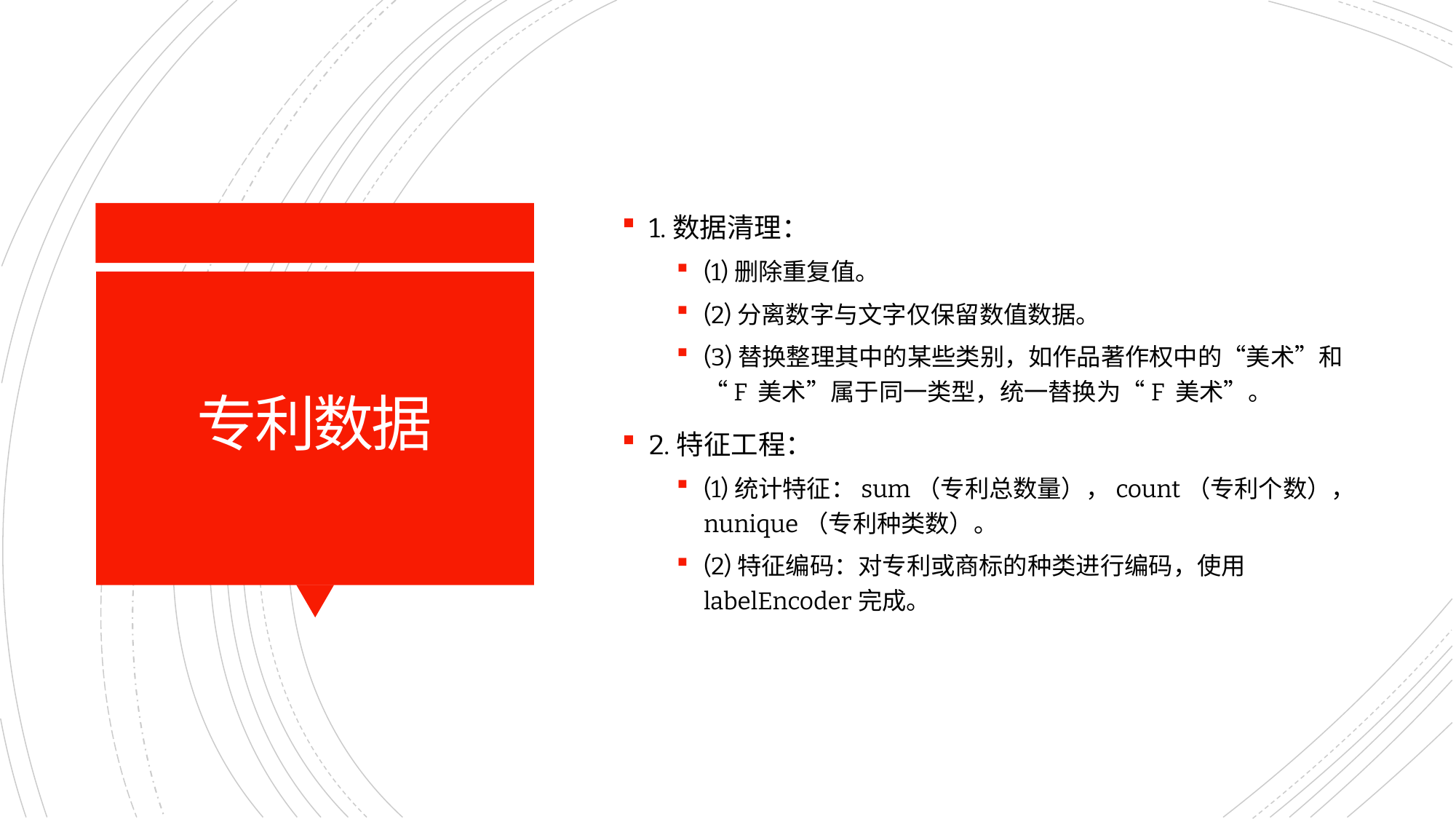

1.数据清理：
(1)删除重复值。
(2)分离数字与文字仅保留数值数据。
(3)替换整理其中的某些类别，如作品著作权中的“美术”和“F 美术”属于同一类型，统一替换为“F 美术”。
2.特征工程：
(1)统计特征：sum（专利总数量），count（专利个数），nunique（专利种类数）。
(2)特征编码：对专利或商标的种类进行编码，使用labelEncoder完成。
# 专利数据